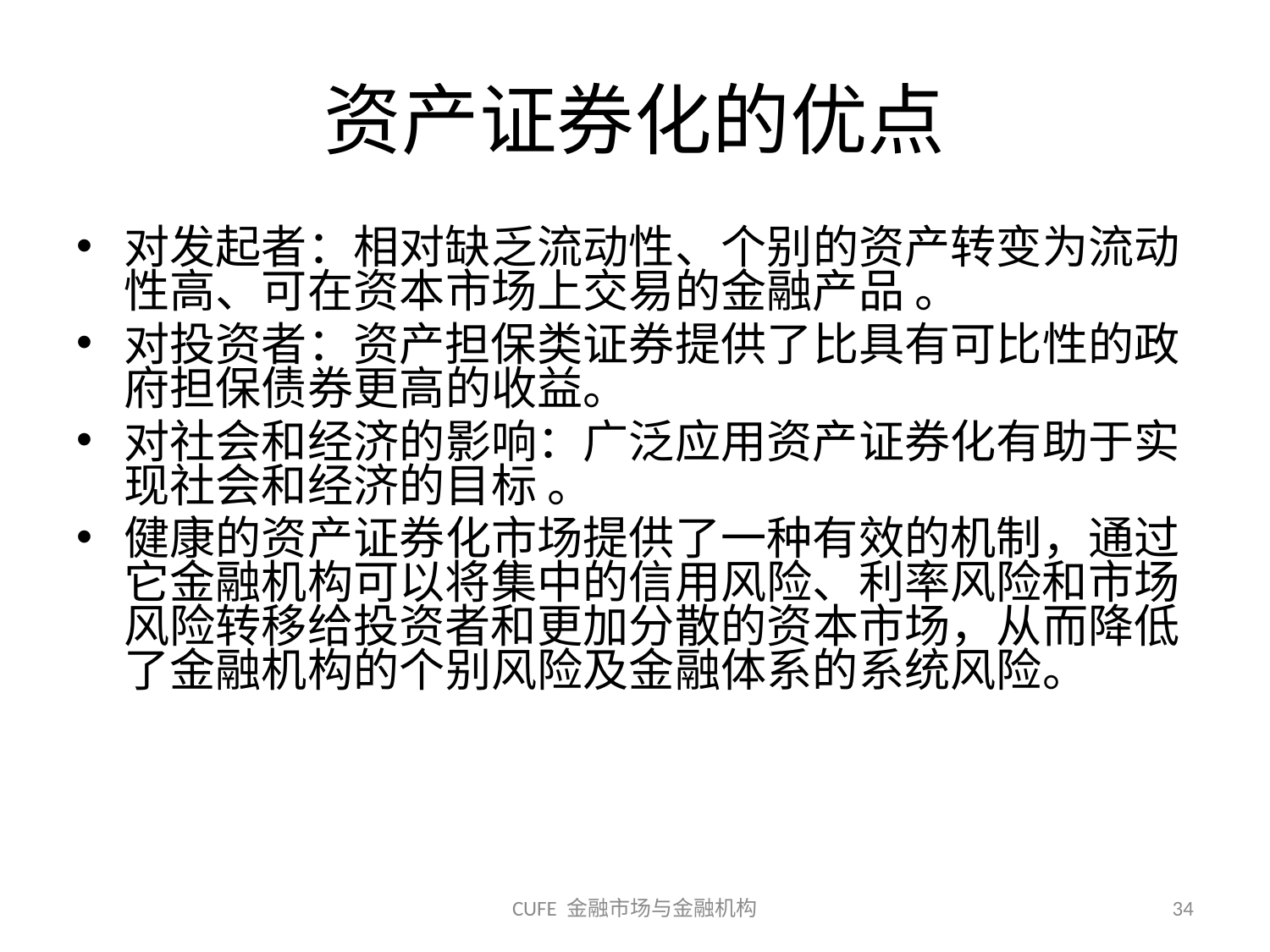

# 资产证券化的优点
对发起者：相对缺乏流动性、个别的资产转变为流动性高、可在资本市场上交易的金融产品 。
对投资者：资产担保类证券提供了比具有可比性的政府担保债券更高的收益。
对社会和经济的影响：广泛应用资产证券化有助于实现社会和经济的目标 。
健康的资产证券化市场提供了一种有效的机制，通过它金融机构可以将集中的信用风险、利率风险和市场风险转移给投资者和更加分散的资本市场，从而降低了金融机构的个别风险及金融体系的系统风险。
CUFE 金融市场与金融机构
34